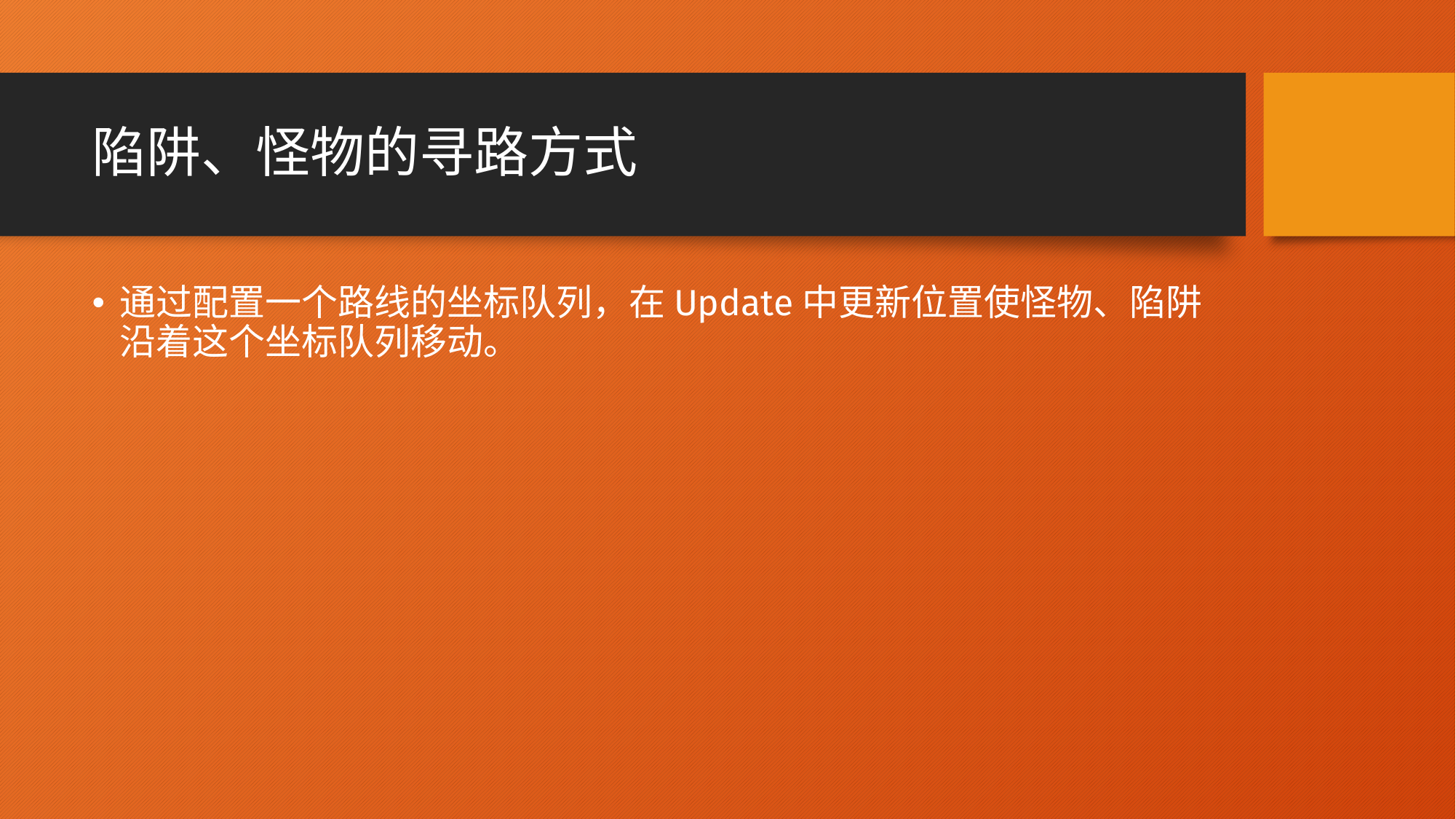

# 陷阱、怪物的寻路方式
通过配置一个路线的坐标队列，在Update中更新位置使怪物、陷阱沿着这个坐标队列移动。